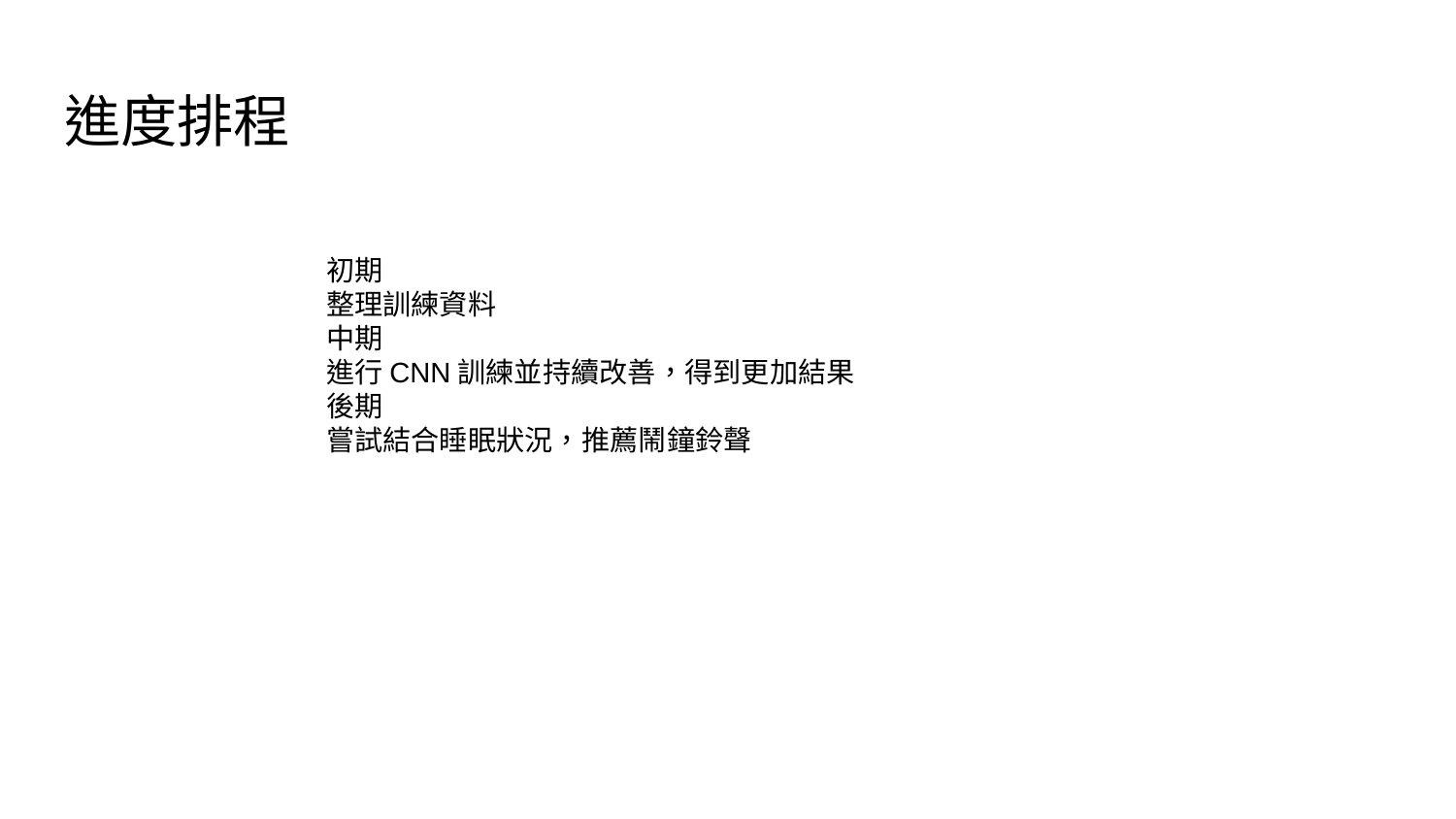

# 進度排程
初期
整理訓練資料
中期
進行CNN訓練並持續改善，得到更加結果
後期
嘗試結合睡眠狀況，推薦鬧鐘鈴聲